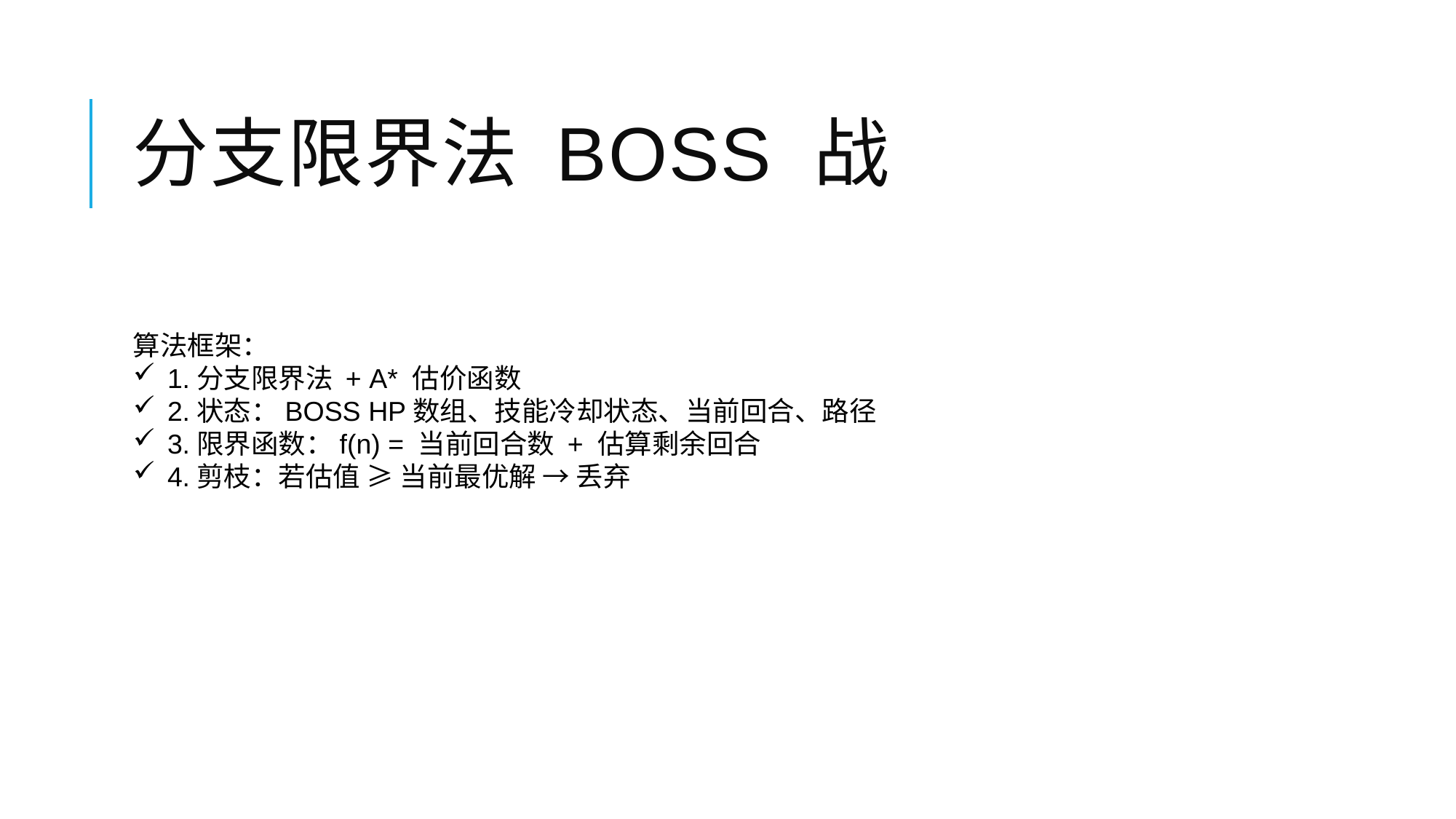

# 分支限界法 Boss 战
算法框架：
1.分支限界法 + A* 估价函数
2.状态：BOSS HP数组、技能冷却状态、当前回合、路径
3.限界函数：f(n) = 当前回合数 + 估算剩余回合
4.剪枝：若估值 ≥ 当前最优解 → 丢弃